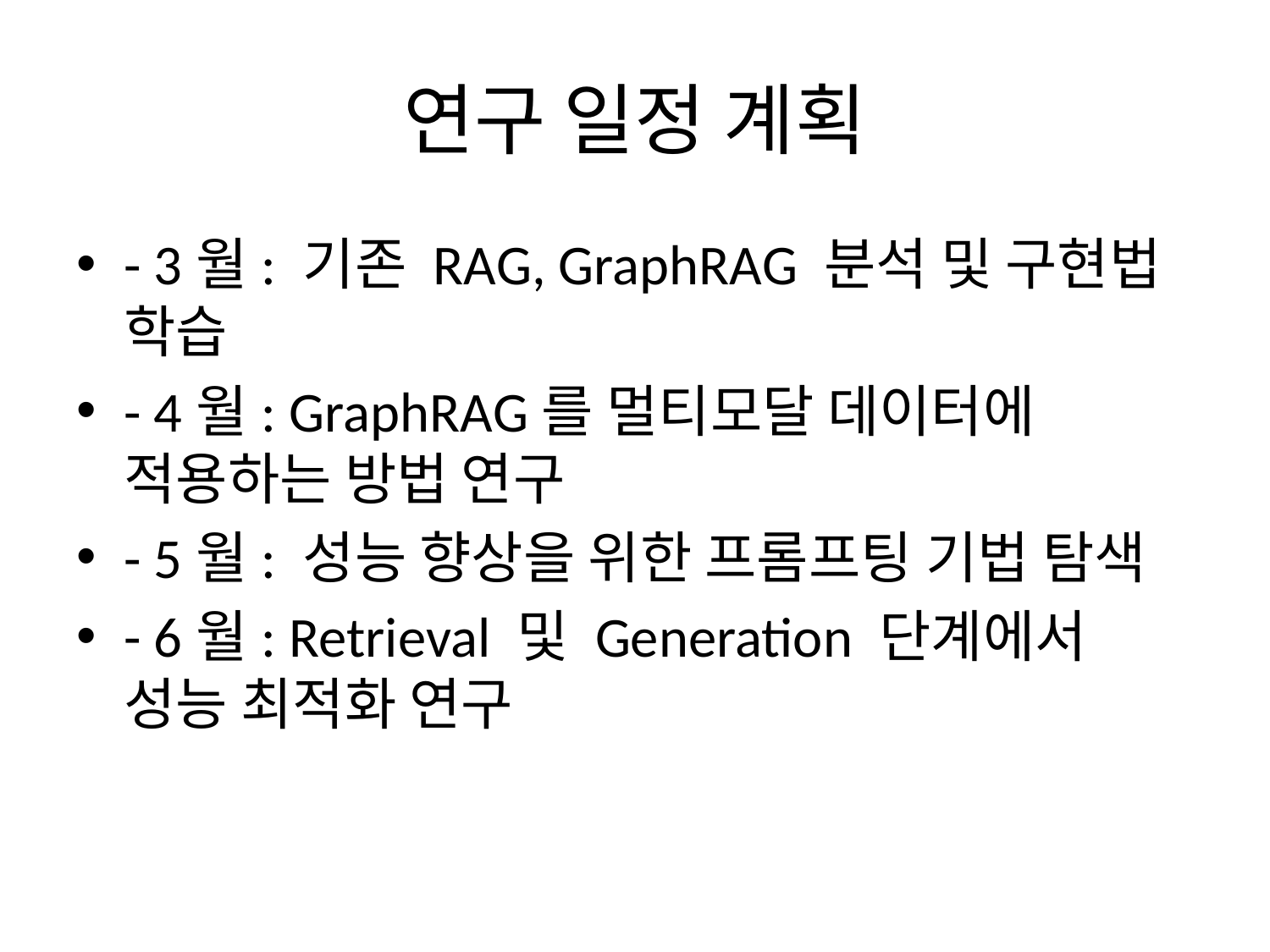

# 연구 일정 계획
- 3월: 기존 RAG, GraphRAG 분석 및 구현법 학습
- 4월: GraphRAG를 멀티모달 데이터에 적용하는 방법 연구
- 5월: 성능 향상을 위한 프롬프팅 기법 탐색
- 6월: Retrieval 및 Generation 단계에서 성능 최적화 연구